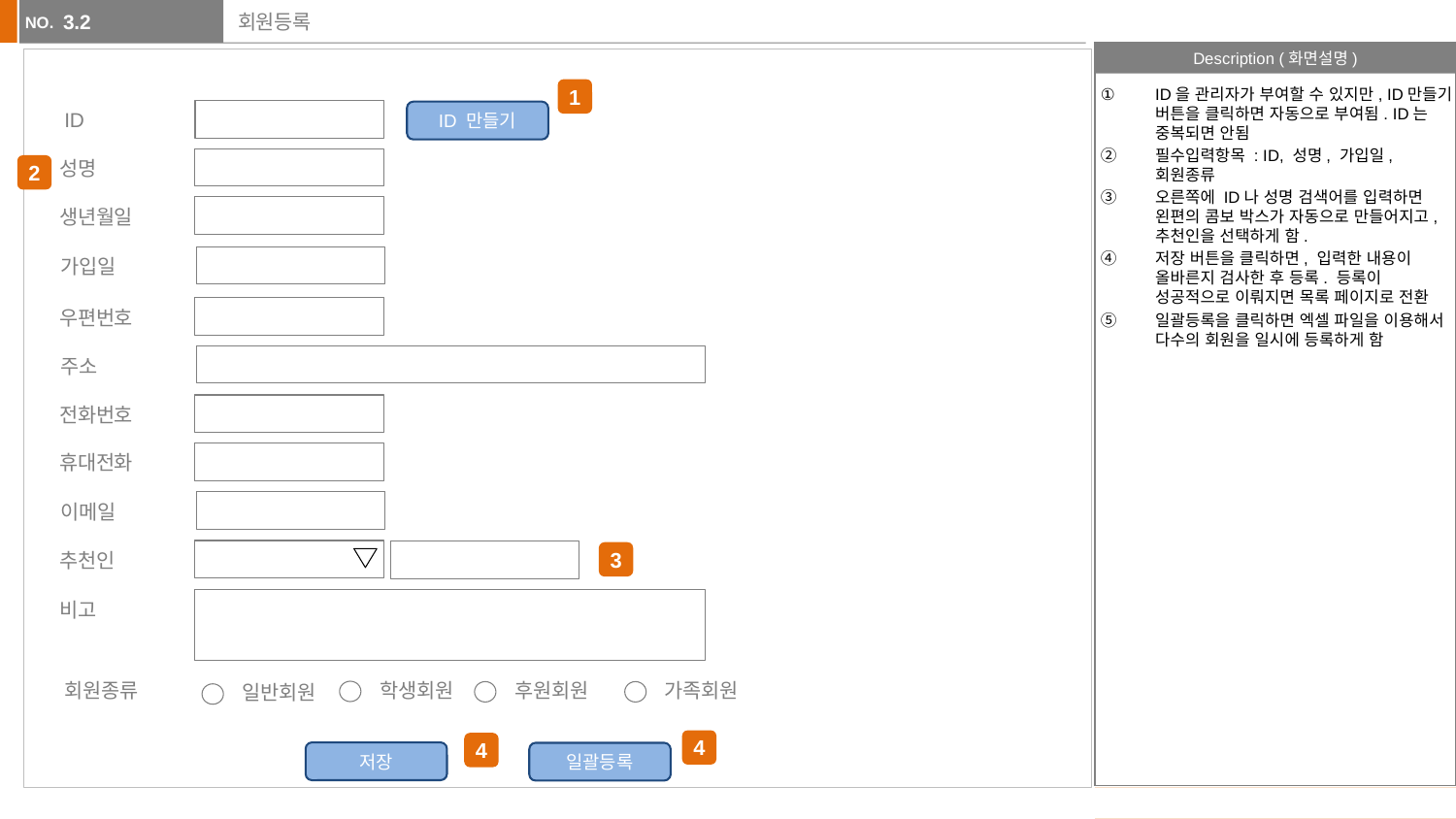

3.2
# 회원등록

ID을 관리자가 부여할 수 있지만, ID만들기 버튼을 클릭하면 자동으로 부여됨. ID는 중복되면 안됨
필수입력항목 : ID, 성명, 가입일, 회원종류
오른쪽에 ID나 성명 검색어를 입력하면 왼편의 콤보 박스가 자동으로 만들어지고, 추천인을 선택하게 함.
저장 버튼을 클릭하면, 입력한 내용이 올바른지 검사한 후 등록. 등록이 성공적으로 이뤄지면 목록 페이지로 전환
일괄등록을 클릭하면 엑셀 파일을 이용해서 다수의 회원을 일시에 등록하게 함
1
ID

ID 만들기

성명
2

생년월일

가입일

우편번호

주소

전화번호

휴대전화

이메일

추천인

3

비고
학생회원
회원종류
후원회원
가족회원
일반회원

공지사항
4
4
저장
일괄등록